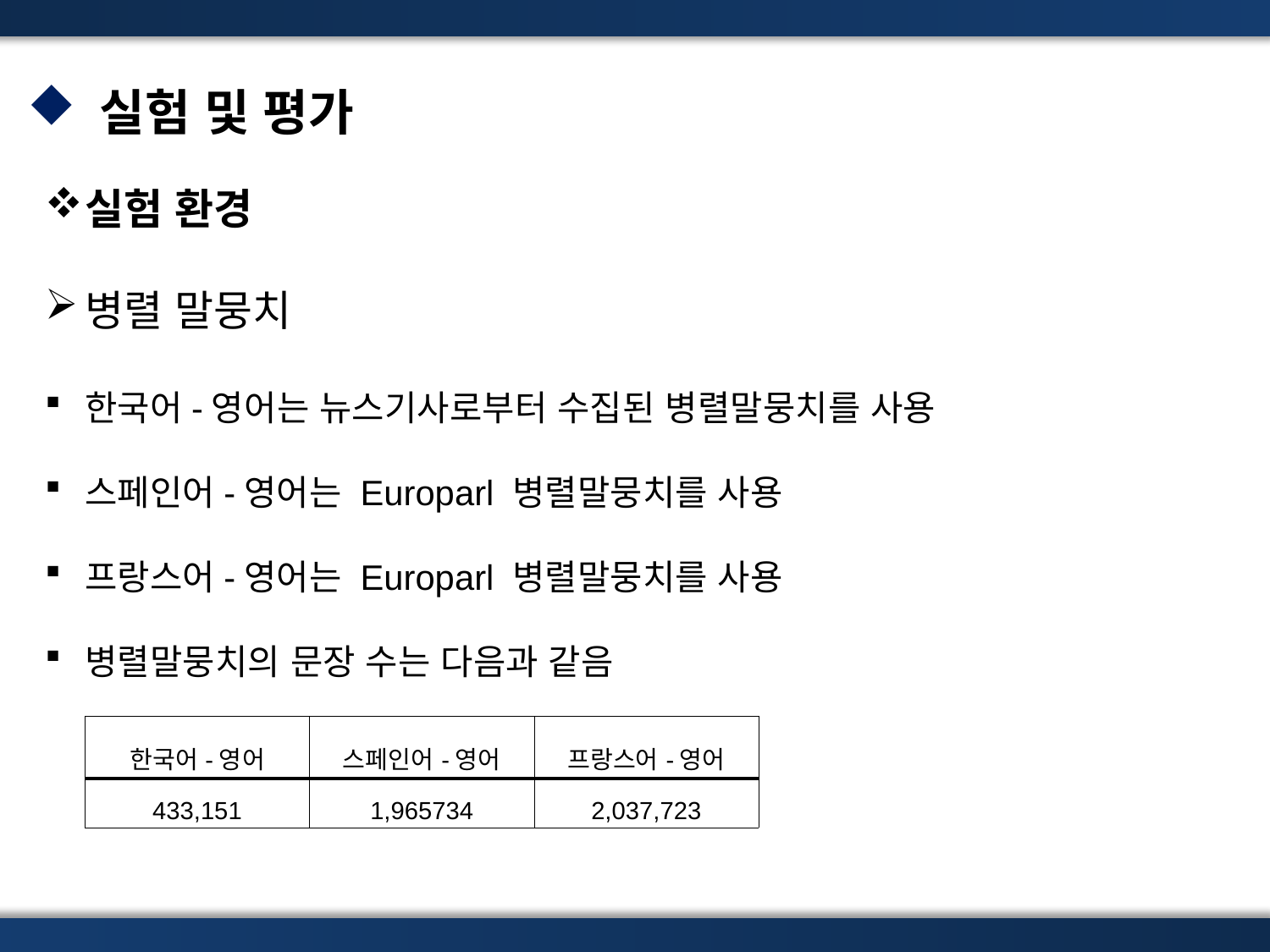

실험 및 평가

실험 환경

병렬 말뭉치

한국어-영어는 뉴스기사로부터 수집된 병렬말뭉치를 사용

스페인어-영어는 Europarl 병렬말뭉치를 사용

프랑스어-영어는 Europarl 병렬말뭉치를 사용

병렬말뭉치의 문장 수는 다음과 같음

| 한국어-영어 | 스페인어-영어 | 프랑스어-영어 |
| --- | --- | --- |
| 433,151 | 1,965734 | 2,037,723 |